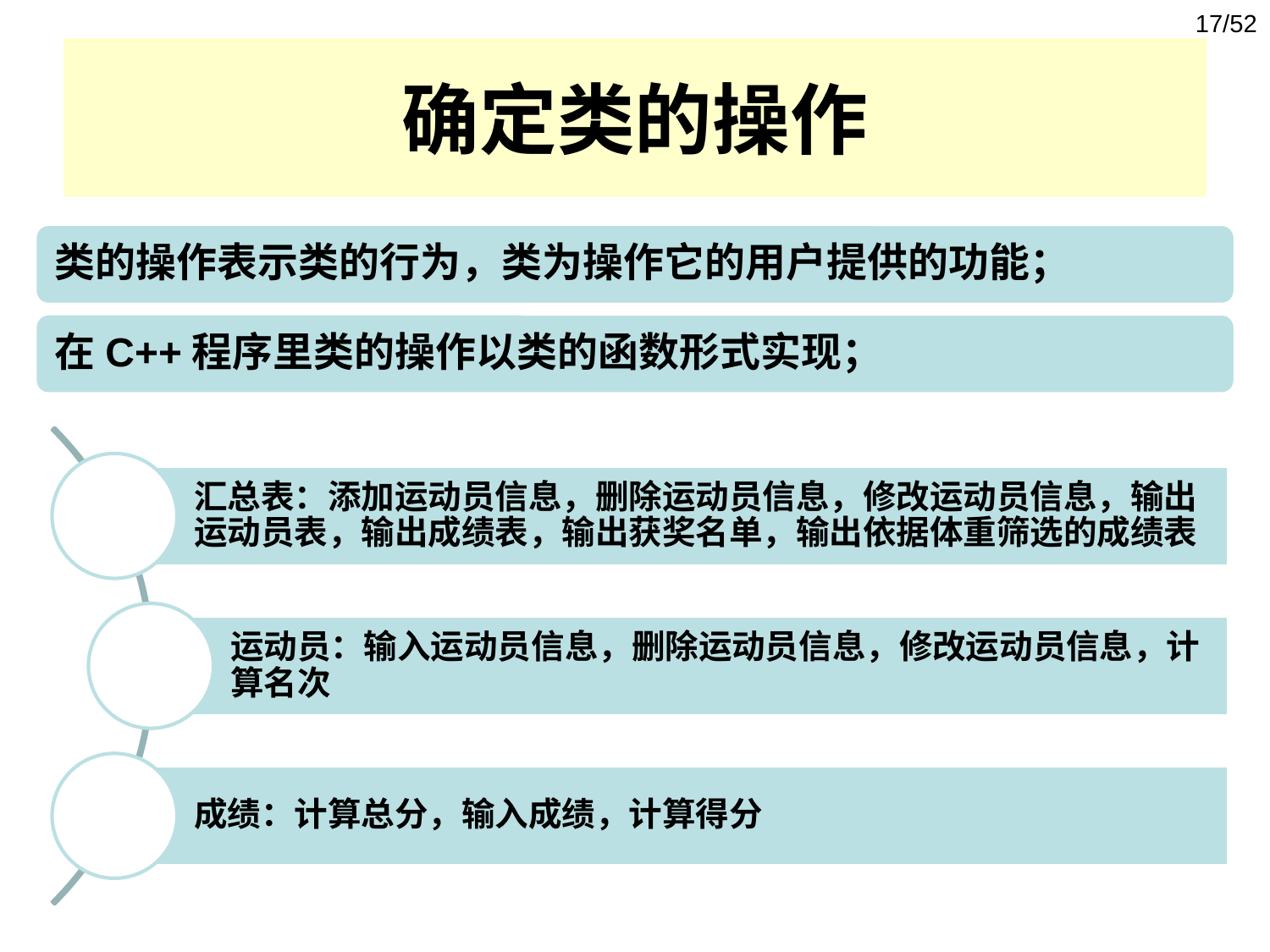

17/52
# 确定类的操作
类的操作表示类的行为，类为操作它的用户提供的功能；
在C++程序里类的操作以类的函数形式实现；
汇总表：添加运动员信息，删除运动员信息，修改运动员信息，输出运动员表，输出成绩表，输出获奖名单，输出依据体重筛选的成绩表
运动员：输入运动员信息，删除运动员信息，修改运动员信息，计算名次
成绩：计算总分，输入成绩，计算得分